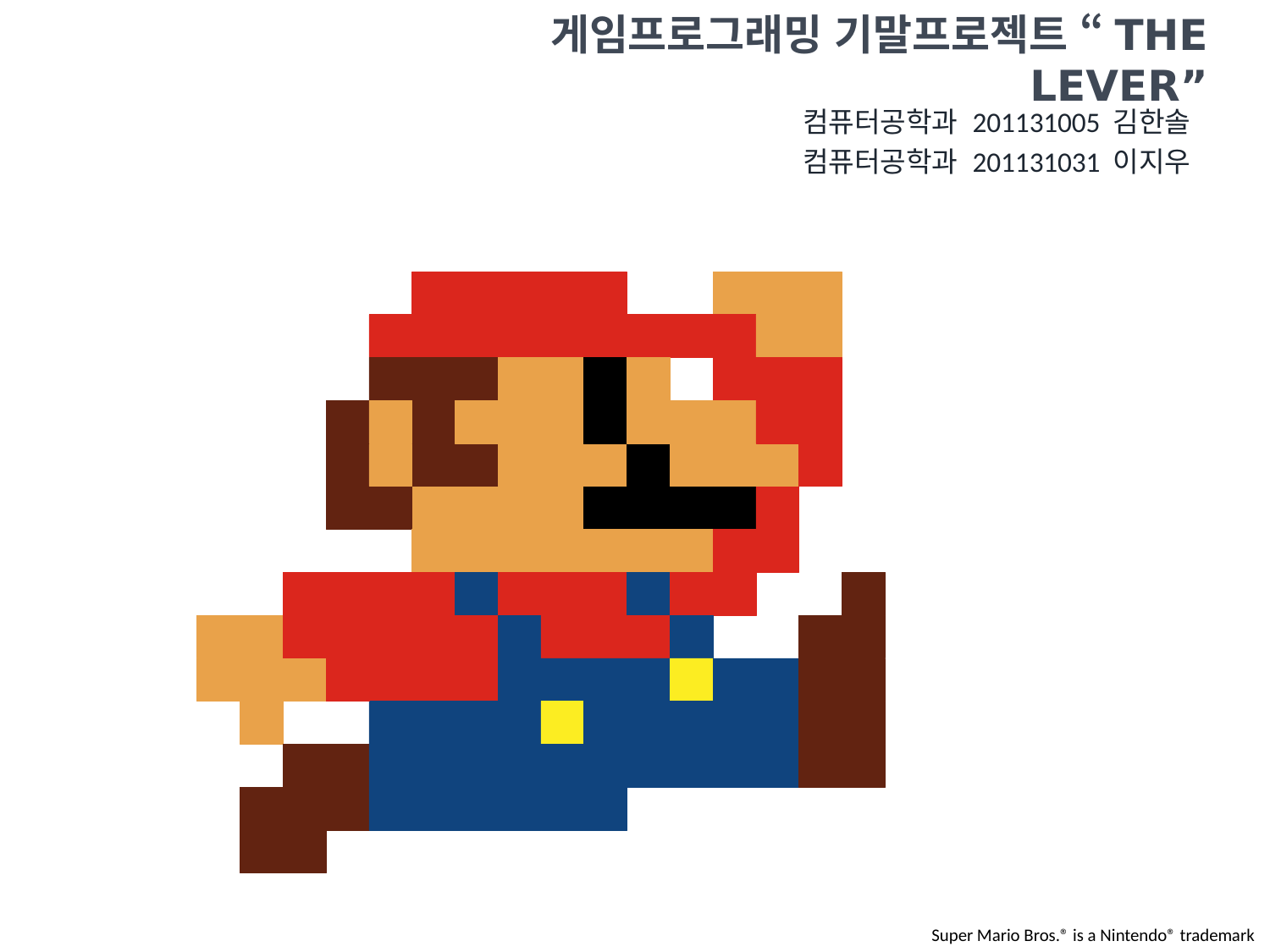

# 게임프로그래밍 기말프로젝트 “The Lever”
 컴퓨터공학과 201131005 김한솔
컴퓨터공학과 201131031 이지우

Super Mario Bros.® is a Nintendo® trademark